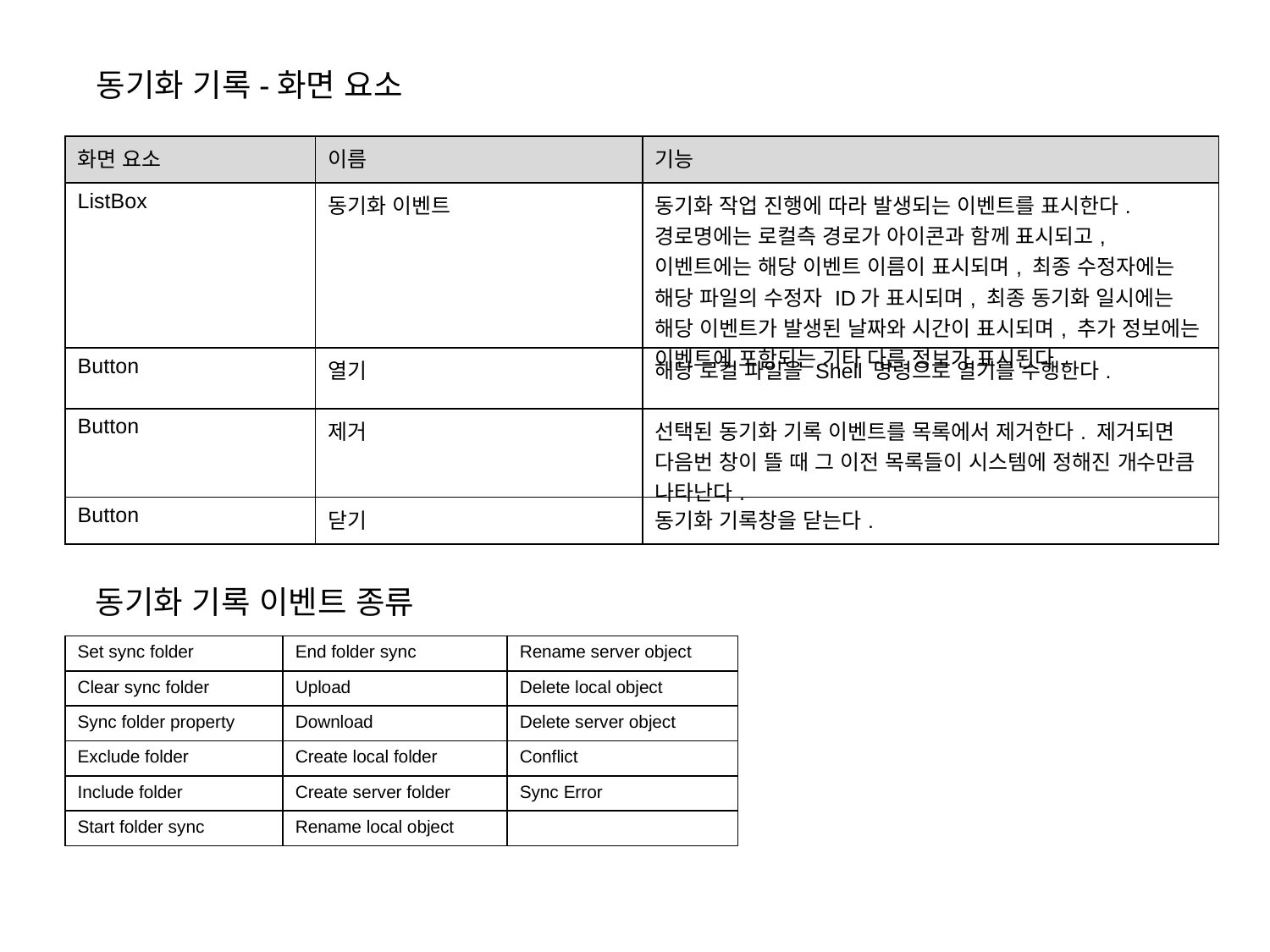

동기화 기록-화면 요소
| 화면 요소 | 이름 | 기능 |
| --- | --- | --- |
| ListBox | 동기화 이벤트 | 동기화 작업 진행에 따라 발생되는 이벤트를 표시한다. 경로명에는 로컬측 경로가 아이콘과 함께 표시되고, 이벤트에는 해당 이벤트 이름이 표시되며, 최종 수정자에는 해당 파일의 수정자 ID가 표시되며, 최종 동기화 일시에는 해당 이벤트가 발생된 날짜와 시간이 표시되며, 추가 정보에는 이벤트에 포함되는 기타 다른 정보가 표시된다. |
| Button | 열기 | 해당 로컬 파일을 Shell 명령으로 열기를 수행한다. |
| Button | 제거 | 선택된 동기화 기록 이벤트를 목록에서 제거한다. 제거되면 다음번 창이 뜰 때 그 이전 목록들이 시스템에 정해진 개수만큼 나타난다. |
| Button | 닫기 | 동기화 기록창을 닫는다. |
동기화 기록 이벤트 종류
| Set sync folder | End folder sync | Rename server object |
| --- | --- | --- |
| Clear sync folder | Upload | Delete local object |
| Sync folder property | Download | Delete server object |
| Exclude folder | Create local folder | Conflict |
| Include folder | Create server folder | Sync Error |
| Start folder sync | Rename local object |  |